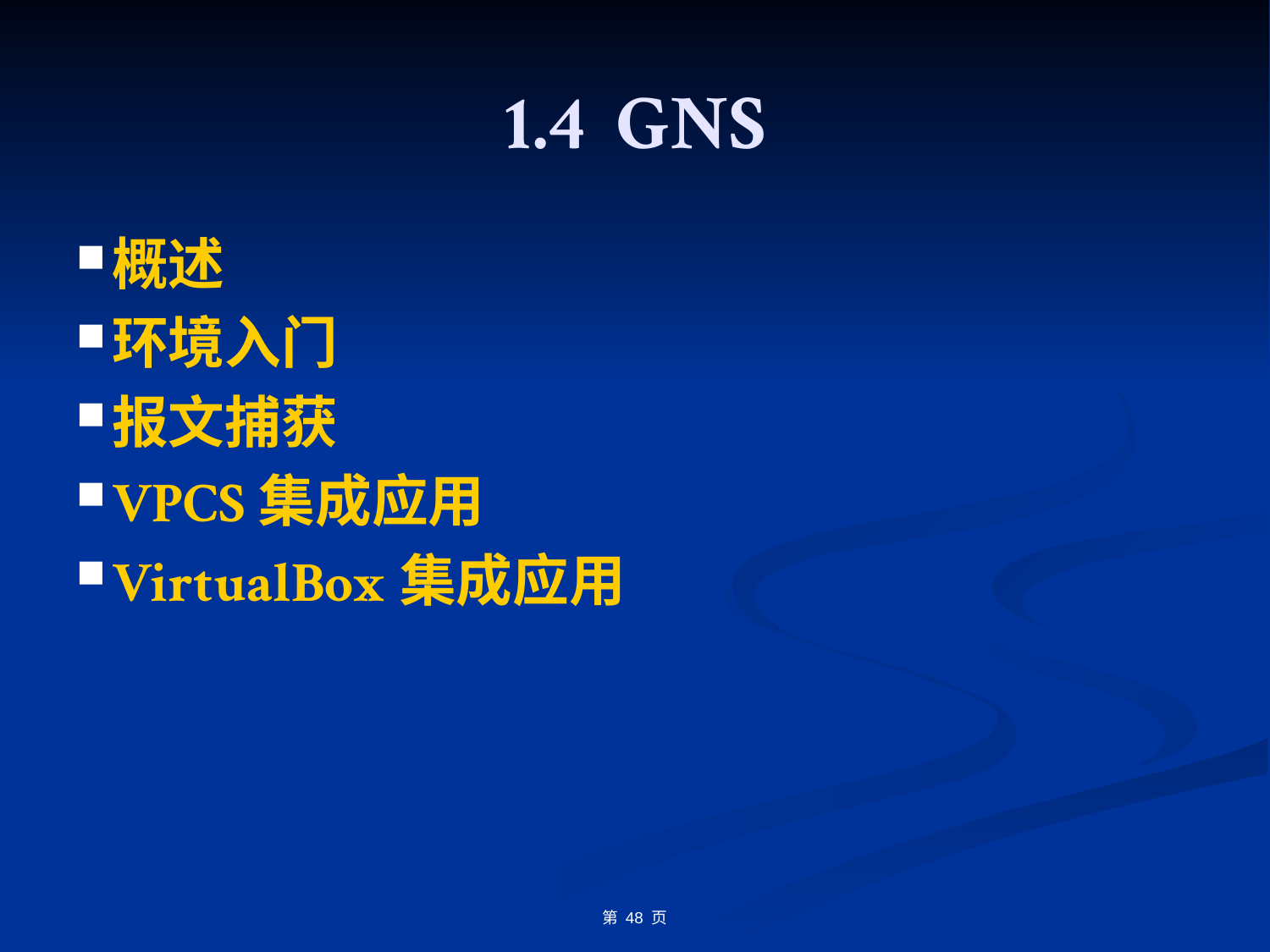

# 1.4  GNS
概述
环境入门
报文捕获
VPCS集成应用
VirtualBox集成应用

第 48 页